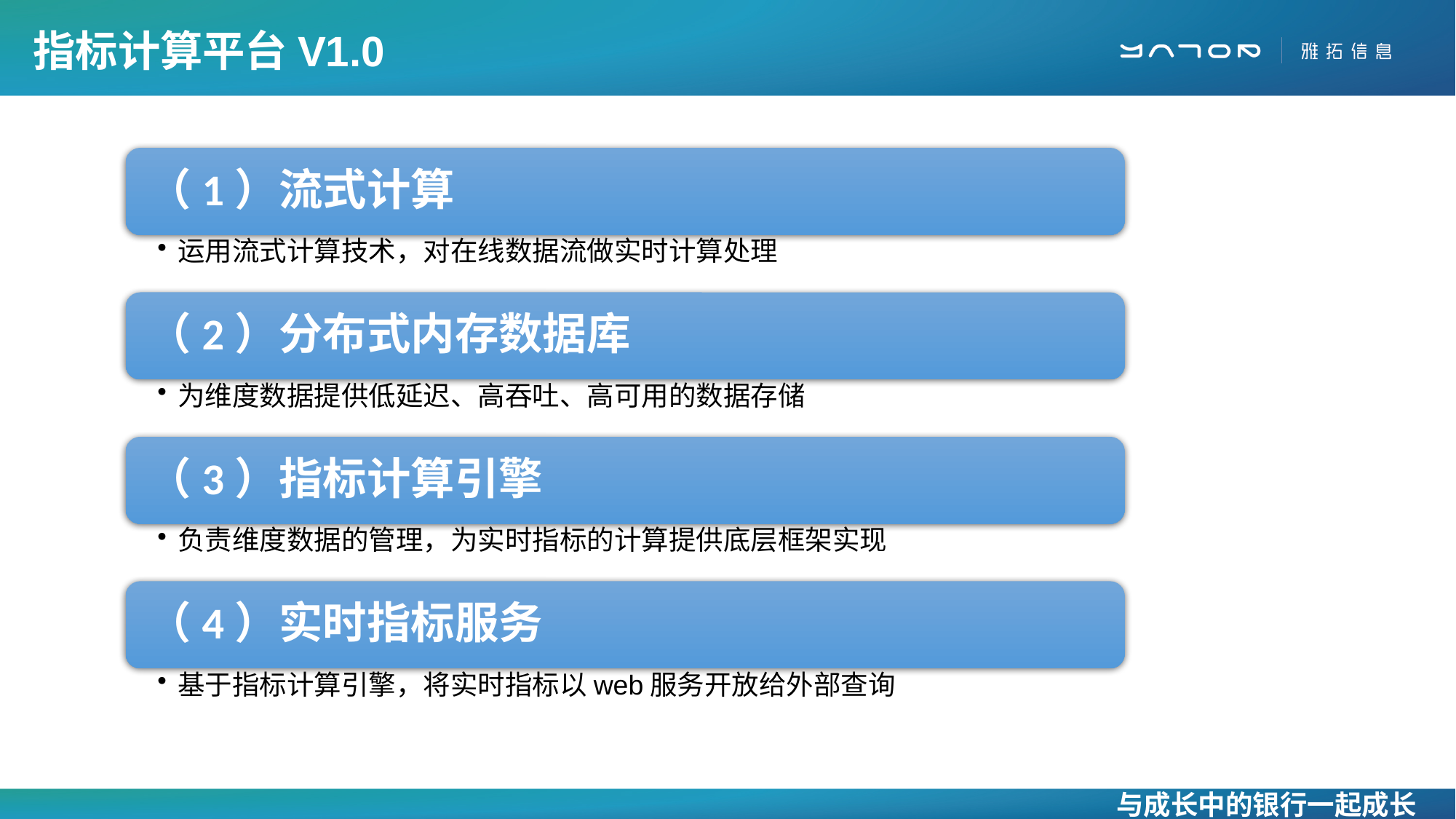

# 指标计算平台V1.0
（1）流式计算
运用流式计算技术，对在线数据流做实时计算处理
（2）分布式内存数据库
为维度数据提供低延迟、高吞吐、高可用的数据存储
（3）指标计算引擎
负责维度数据的管理，为实时指标的计算提供底层框架实现
（4）实时指标服务
基于指标计算引擎，将实时指标以web服务开放给外部查询